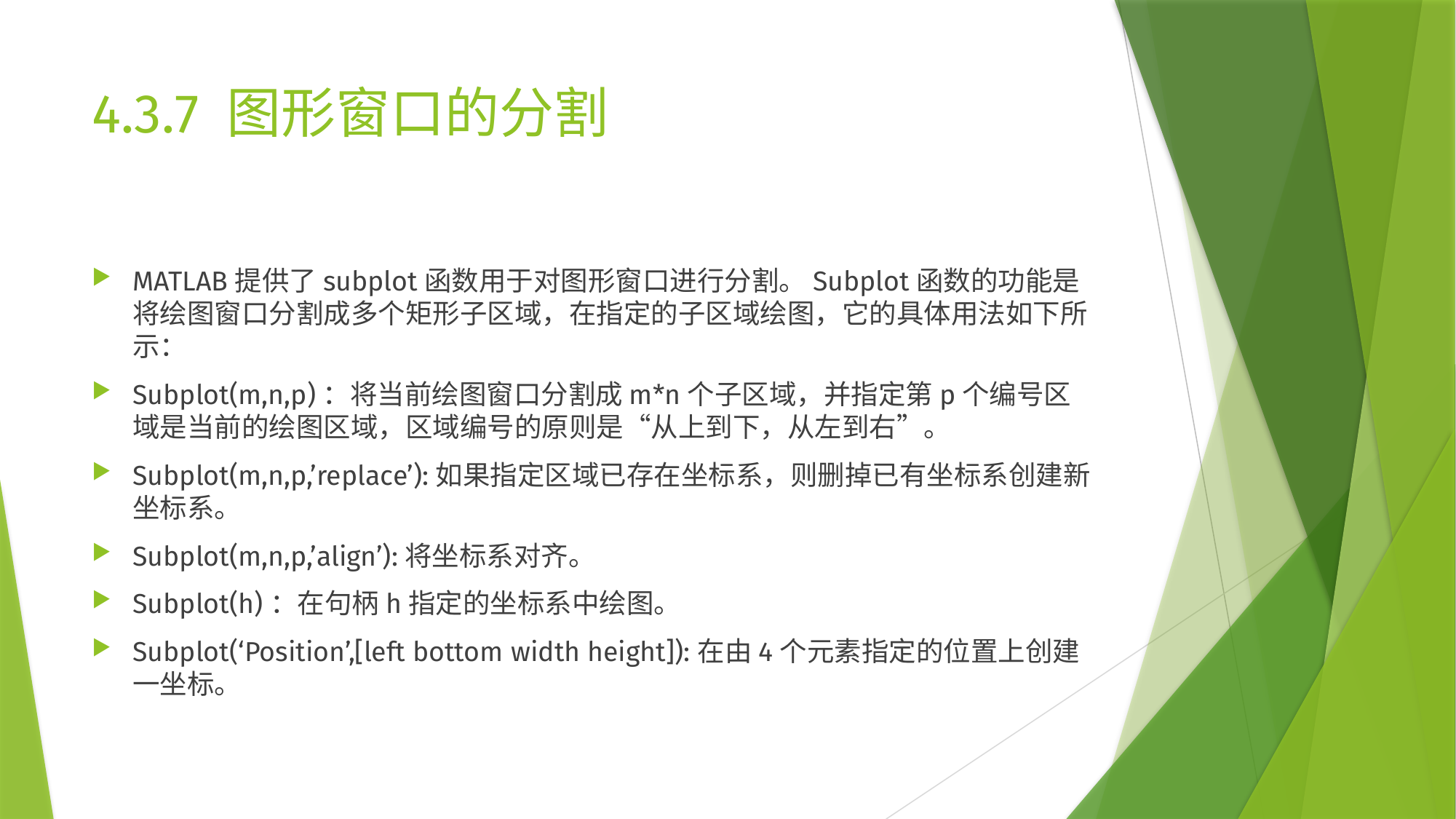

# 4.3.7 图形窗口的分割
MATLAB提供了subplot函数用于对图形窗口进行分割。Subplot函数的功能是将绘图窗口分割成多个矩形子区域，在指定的子区域绘图，它的具体用法如下所示：
Subplot(m,n,p)：将当前绘图窗口分割成m*n个子区域，并指定第p个编号区域是当前的绘图区域，区域编号的原则是“从上到下，从左到右”。
Subplot(m,n,p,’replace’):如果指定区域已存在坐标系，则删掉已有坐标系创建新坐标系。
Subplot(m,n,p,’align’):将坐标系对齐。
Subplot(h)：在句柄h指定的坐标系中绘图。
Subplot(‘Position’,[left bottom width height]):在由4个元素指定的位置上创建一坐标。